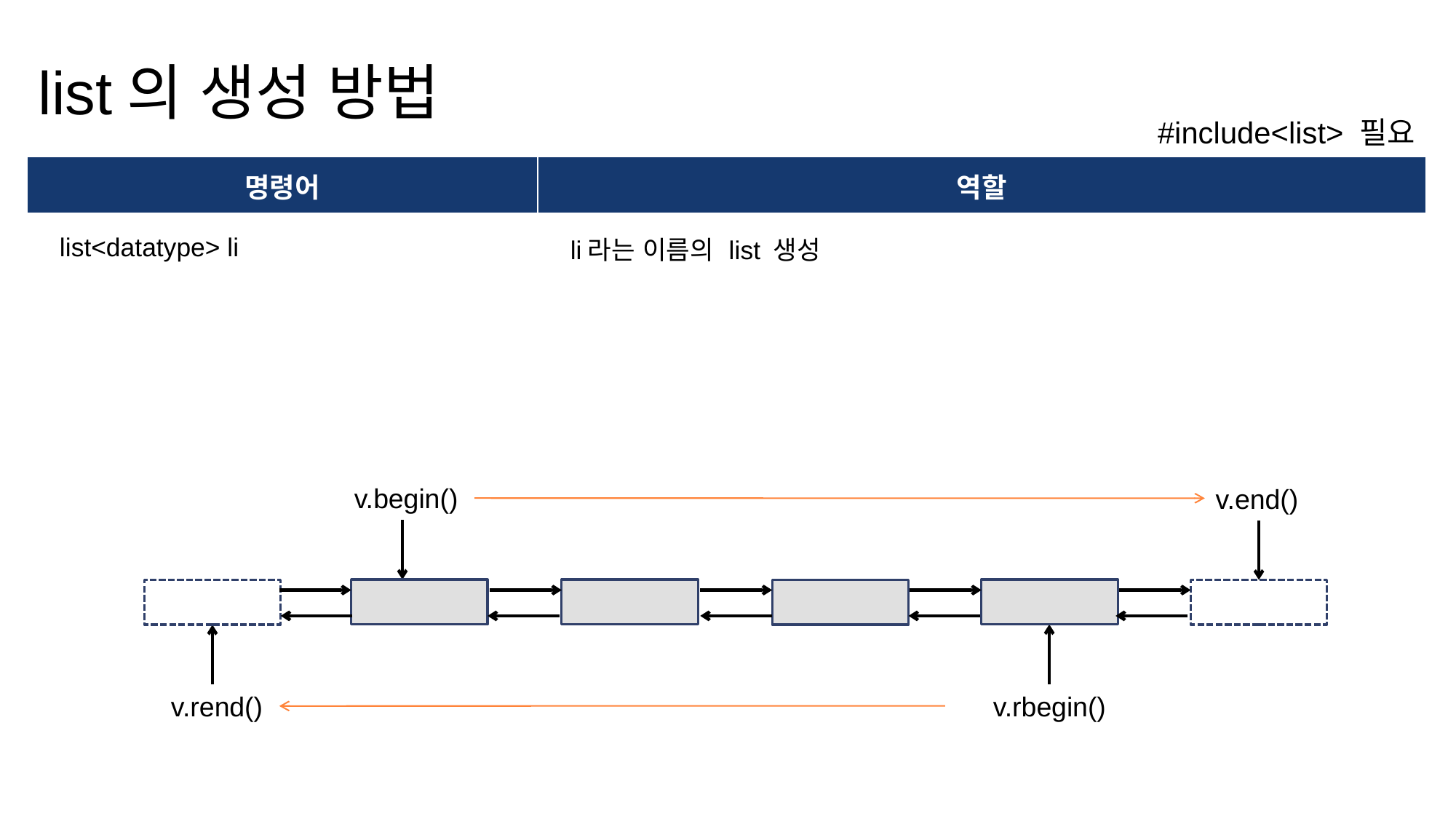

list의 생성 방법
#include<list> 필요
| 명령어 | 역할 |
| --- | --- |
| list<datatype> li | li라는 이름의 list 생성 |
v.begin()
v.end()

v.rbegin()
v.rend()